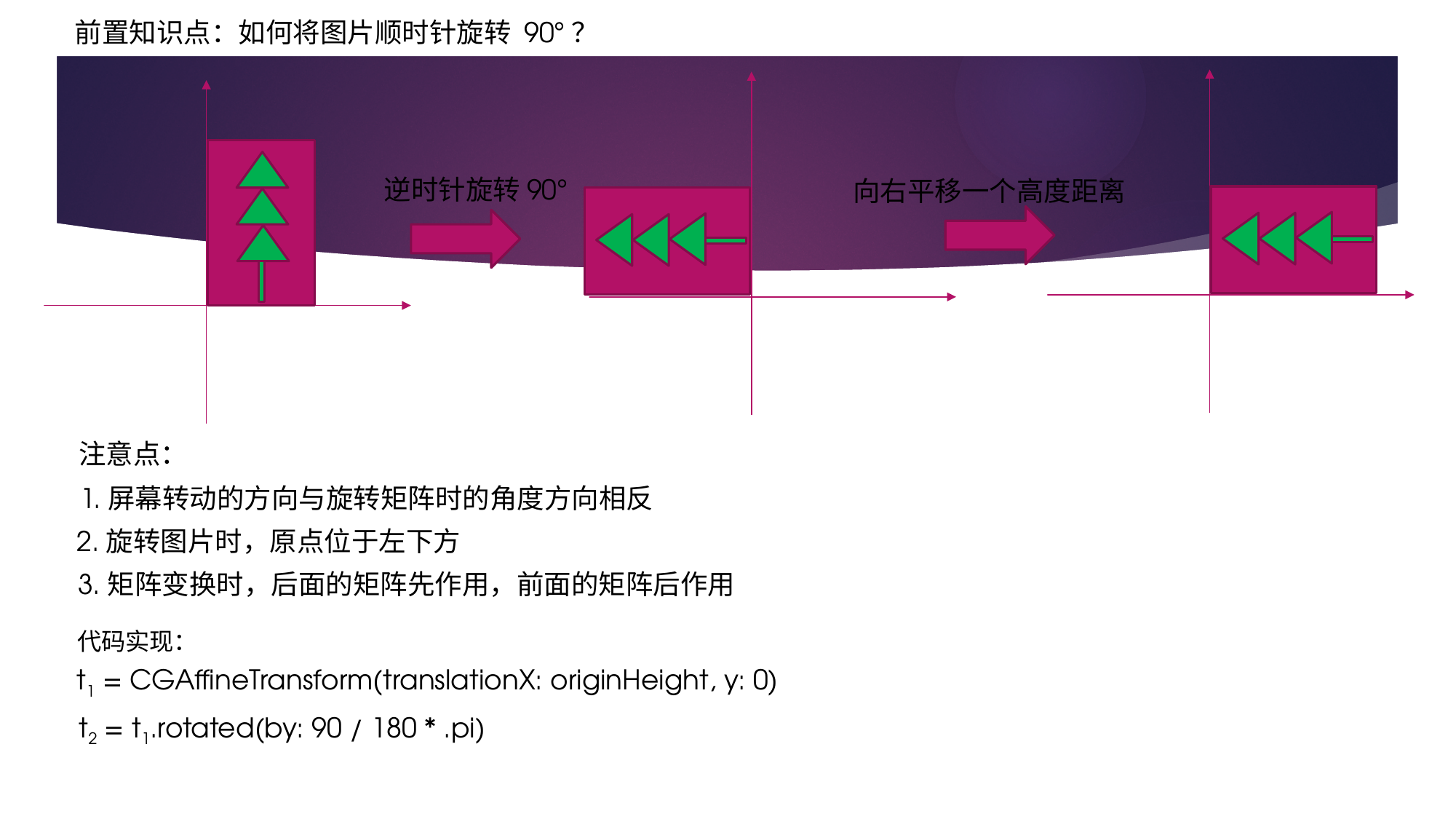

前置知识点：如何将图片顺时针旋转 90°？

逆时针旋转90°
向右平移一个高度距离

注意点：
1.屏幕转动的方向与旋转矩阵时的角度方向相反
2.旋转图片时，原点位于左下方
3.矩阵变换时，后面的矩阵先作用，前面的矩阵后作用
代码实现：
t1 = CGAffineTransform(translationX: originHeight, y: 0)
t2 = t1.rotated(by: 90 / 180 * .pi)